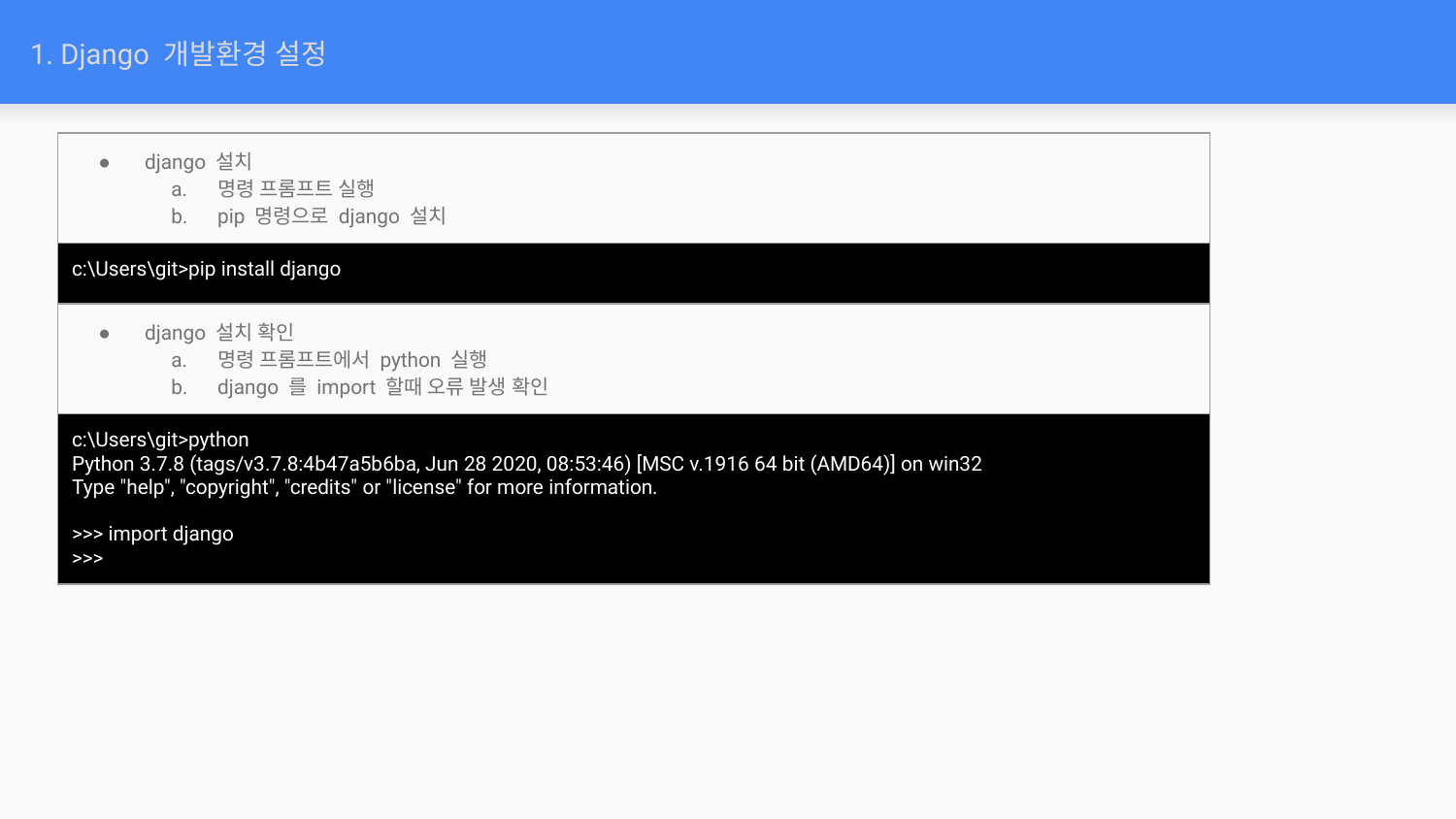

# 1. Django 개발환경 설정
| django 설치 명령 프롬프트 실행 pip 명령으로 django 설치 |
| --- |
| c:\Users\git>pip install django |
| django 설치 확인 명령 프롬프트에서 python 실행 django 를 import 할때 오류 발생 확인 |
| c:\Users\git>python Python 3.7.8 (tags/v3.7.8:4b47a5b6ba, Jun 28 2020, 08:53:46) [MSC v.1916 64 bit (AMD64)] on win32 Type "help", "copyright", "credits" or "license" for more information. >>> import django >>> |